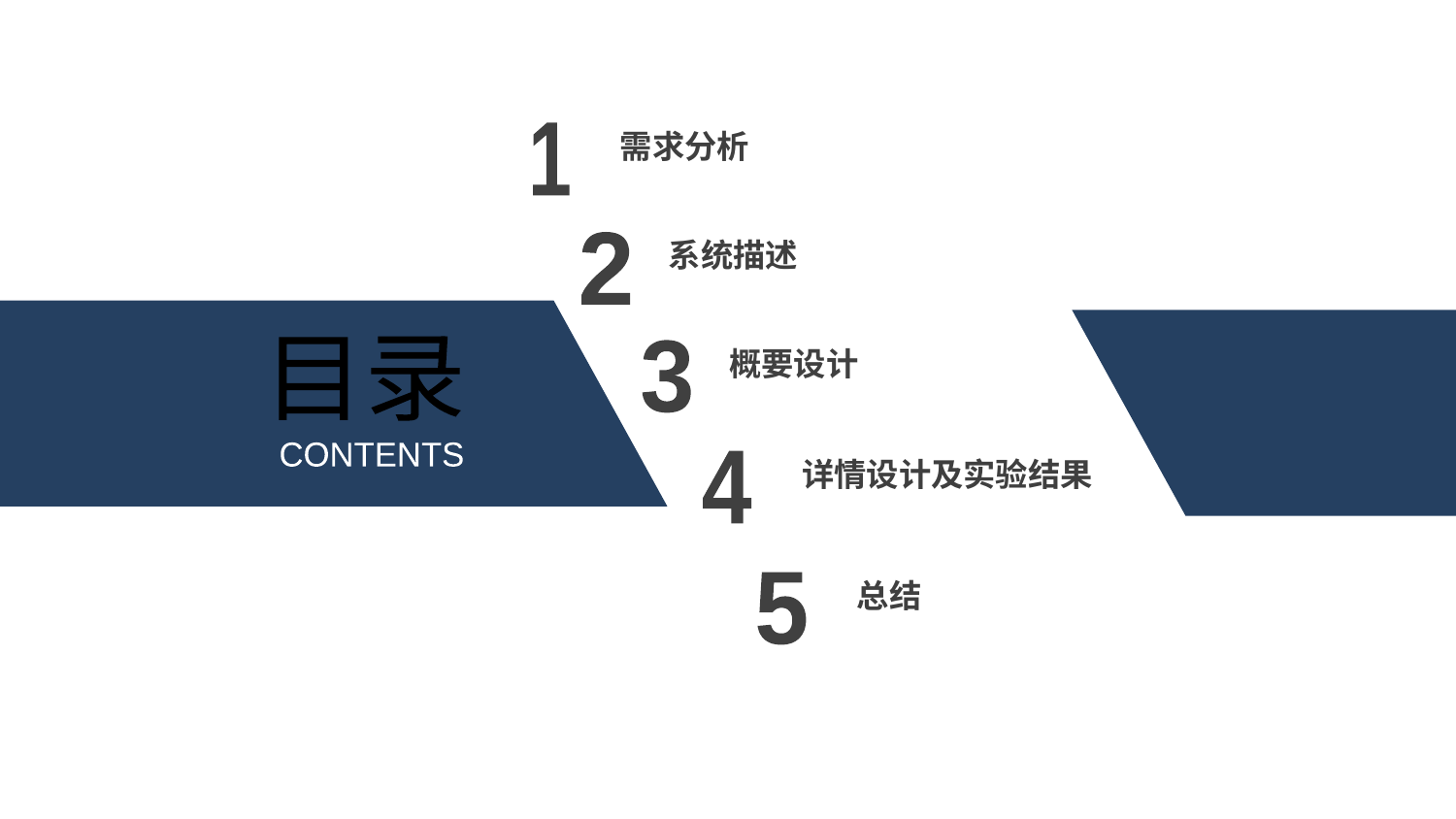

需求分析
1
系统描述
2

概要设计
目录
3
详情设计及实验结果
CONTENTS
4
总结
5